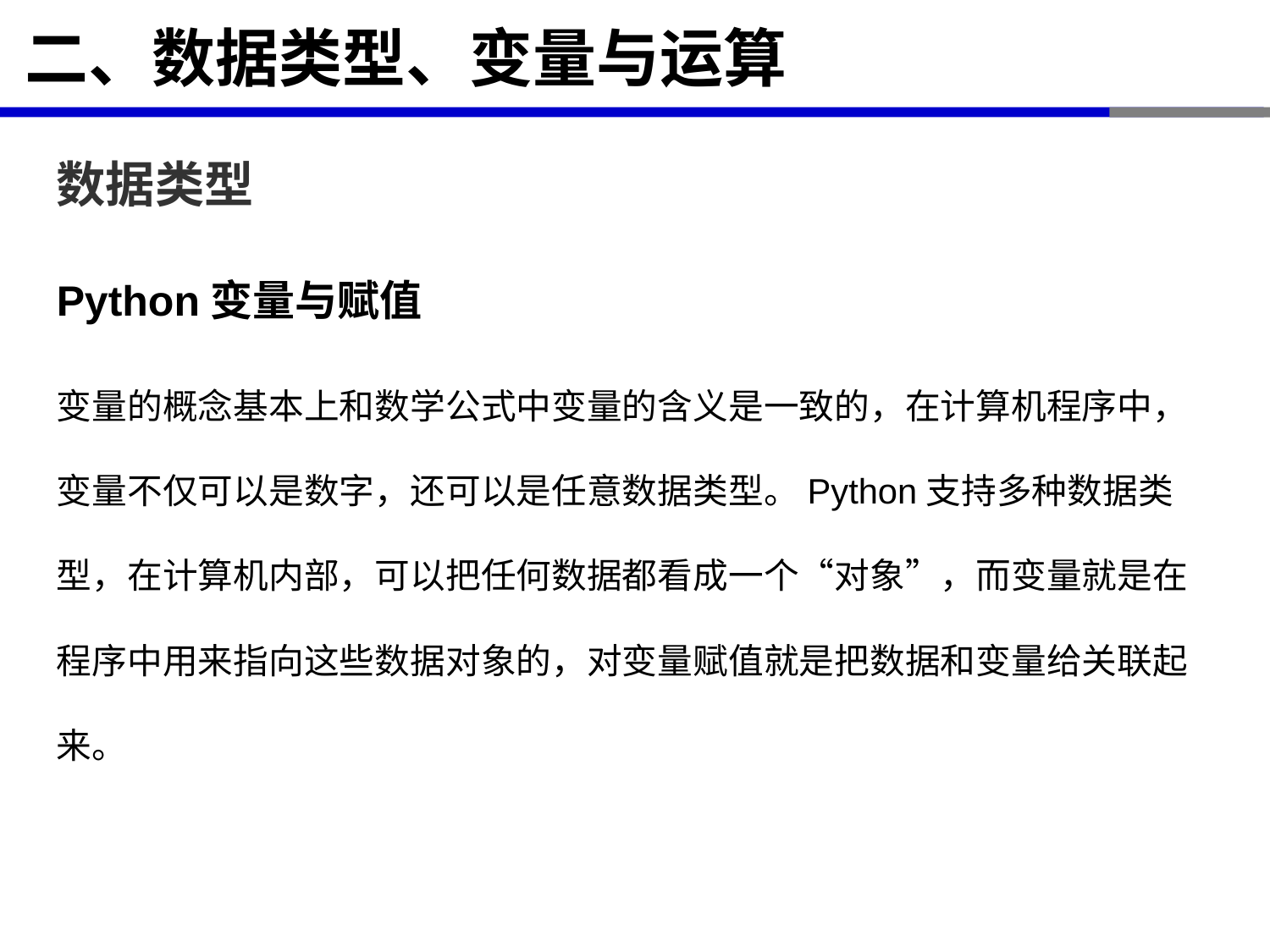

# 二、数据类型、变量与运算
数据类型
Python变量与赋值
变量的概念基本上和数学公式中变量的含义是一致的，在计算机程序中，变量不仅可以是数字，还可以是任意数据类型。Python支持多种数据类型，在计算机内部，可以把任何数据都看成一个“对象”，而变量就是在程序中用来指向这些数据对象的，对变量赋值就是把数据和变量给关联起来。